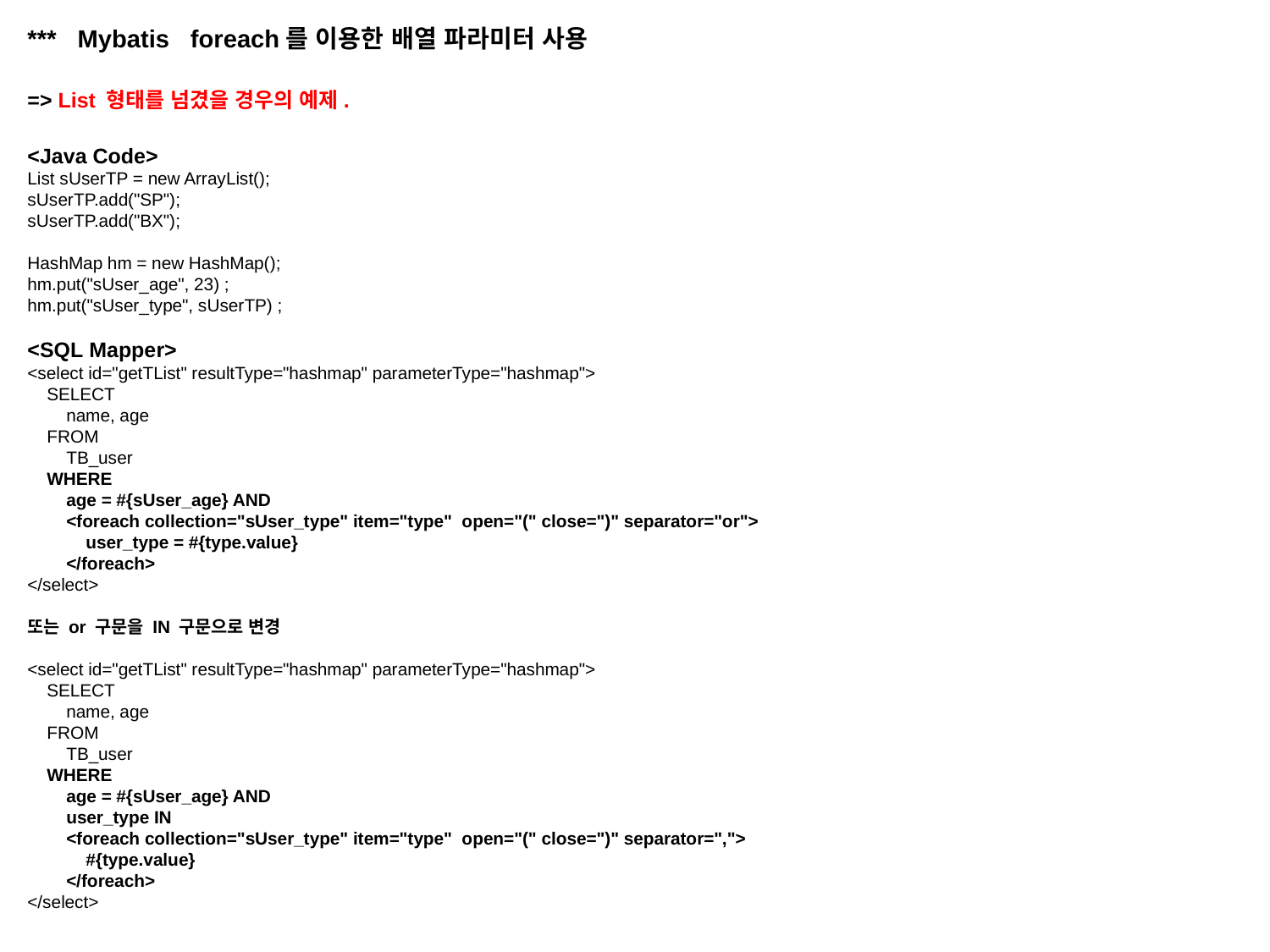

***   Mybatis   foreach를 이용한 배열 파라미터 사용
=> List 형태를 넘겼을 경우의 예제.

<Java Code>
List sUserTP = new ArrayList();
sUserTP.add("SP");
sUserTP.add("BX");

HashMap hm = new HashMap();
hm.put("sUser_age", 23) ;
hm.put("sUser_type", sUserTP) ;

<SQL Mapper>
<select id="getTList" resultType="hashmap" parameterType="hashmap">
    SELECT
        name, age
    FROM
        TB_user
    WHERE
        age = #{sUser_age} AND
        <foreach collection="sUser_type" item="type"  open="(" close=")" separator="or">
            user_type = #{type.value}
        </foreach>
</select>

또는 or 구문을 IN 구문으로 변경

<select id="getTList" resultType="hashmap" parameterType="hashmap">
    SELECT
        name, age
    FROM
        TB_user
    WHERE
        age = #{sUser_age} AND
        user_type IN
        <foreach collection="sUser_type" item="type"  open="(" close=")" separator=",">
            #{type.value}
        </foreach>
</select>